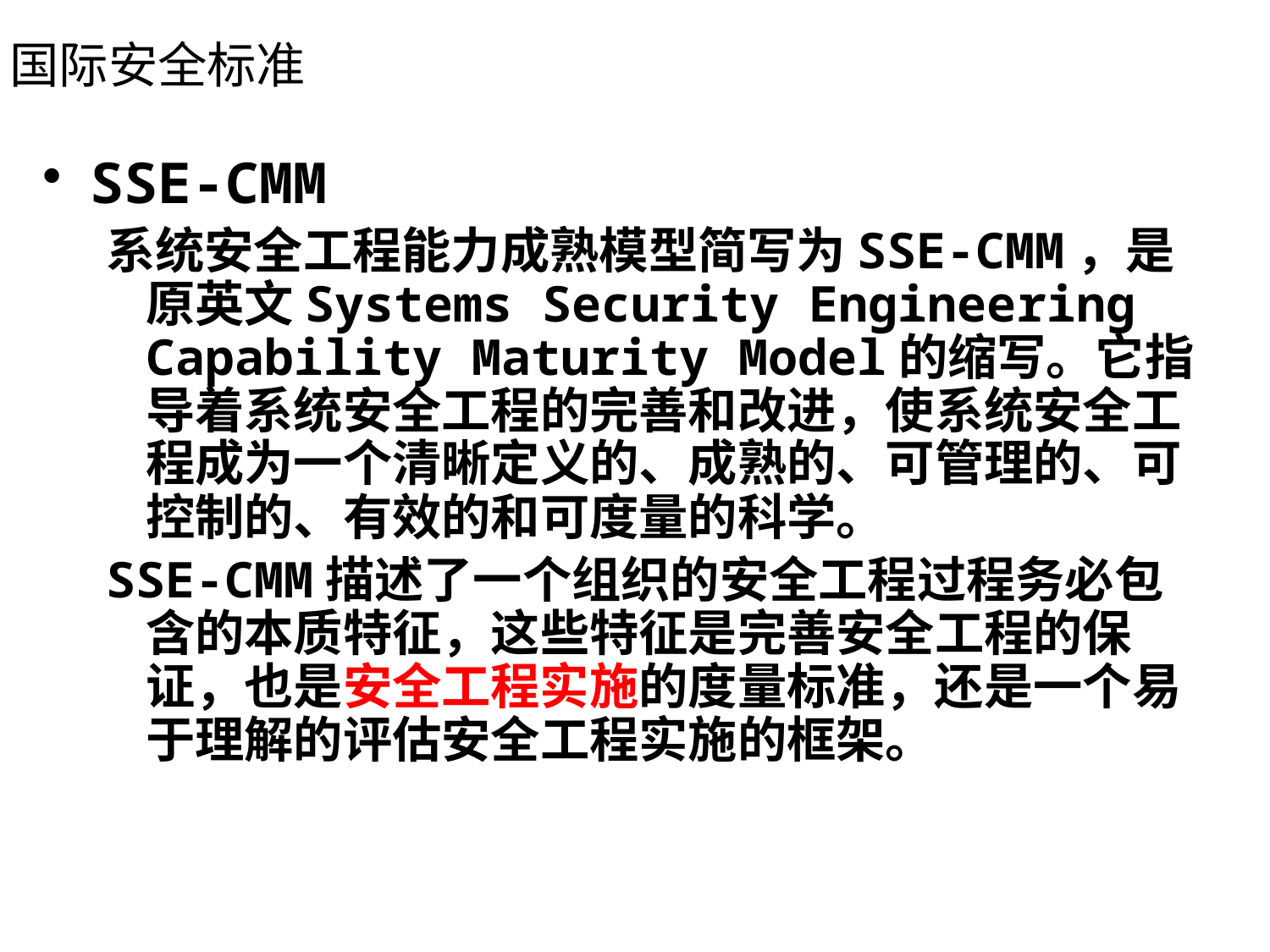

# 国际安全标准
SSE-CMM
系统安全工程能力成熟模型简写为SSE-CMM，是原英文Systems Security Engineering Capability Maturity Model的缩写。它指导着系统安全工程的完善和改进，使系统安全工程成为一个清晰定义的、成熟的、可管理的、可控制的、有效的和可度量的科学。
SSE-CMM描述了一个组织的安全工程过程务必包含的本质特征，这些特征是完善安全工程的保证，也是安全工程实施的度量标准，还是一个易于理解的评估安全工程实施的框架。